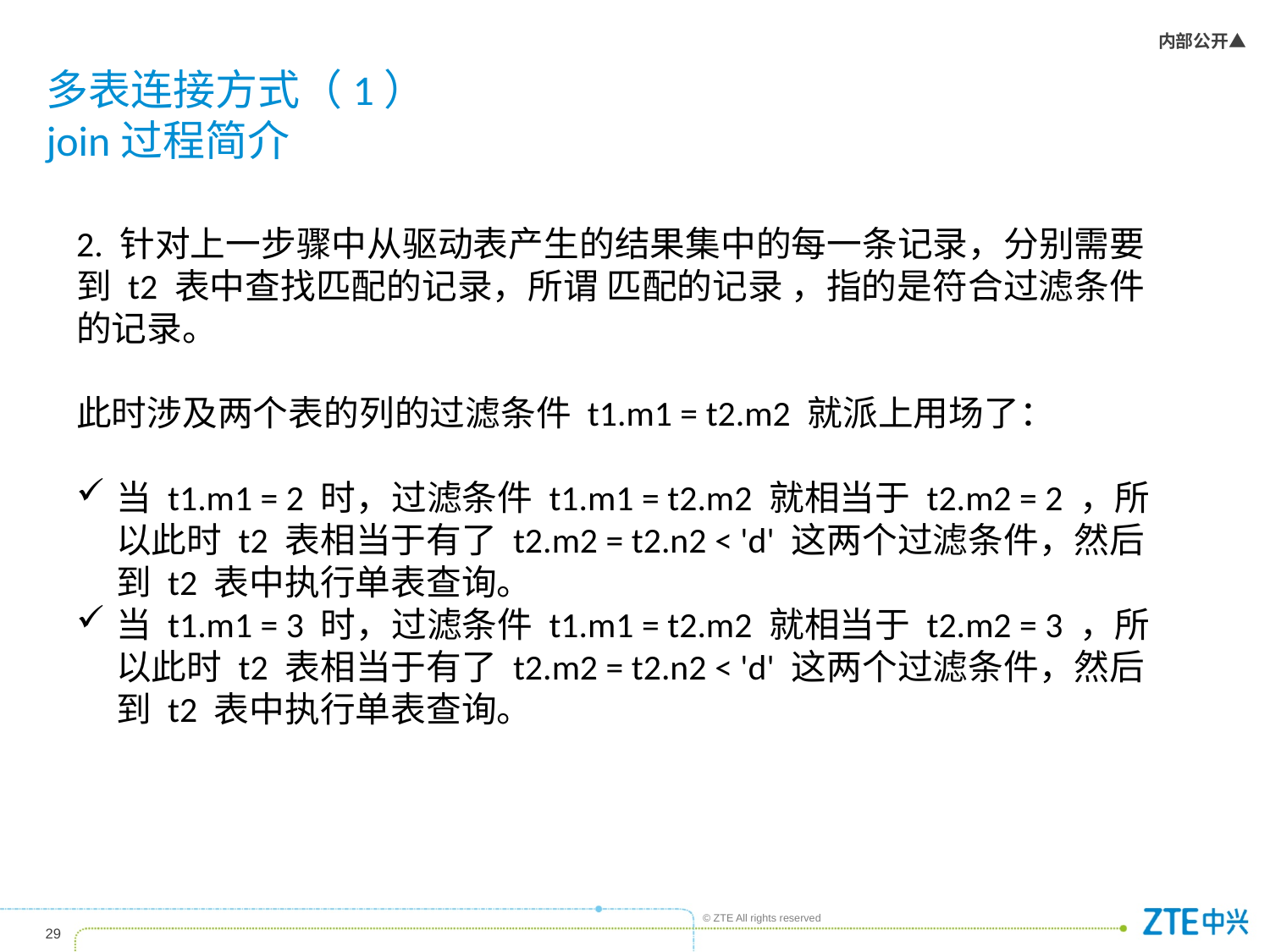

# 多表连接方式（1） join过程简介
2. 针对上一步骤中从驱动表产生的结果集中的每一条记录，分别需要到 t2 表中查找匹配的记录，所谓 匹配的记录 ，指的是符合过滤条件的记录。

此时涉及两个表的列的过滤条件 t1.m1 = t2.m2 就派上用场了：

当 t1.m1 = 2 时，过滤条件 t1.m1 = t2.m2 就相当于 t2.m2 = 2 ，所以此时 t2 表相当于有了 t2.m2 = t2.n2 < 'd' 这两个过滤条件，然后到 t2 表中执行单表查询。
当 t1.m1 = 3 时，过滤条件 t1.m1 = t2.m2 就相当于 t2.m2 = 3 ，所以此时 t2 表相当于有了 t2.m2 = t2.n2 < 'd' 这两个过滤条件，然后到 t2 表中执行单表查询。